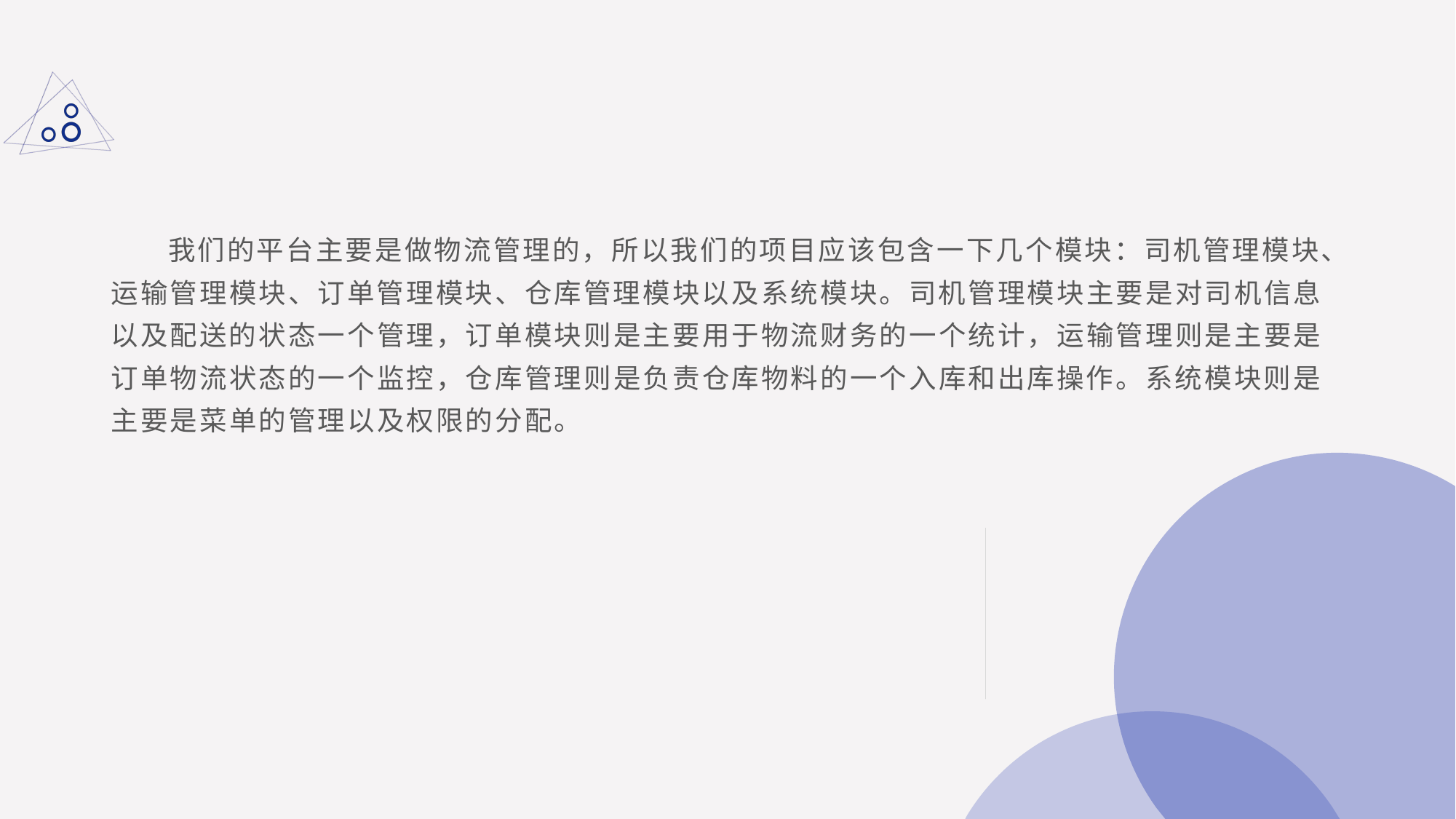

我们的平台主要是做物流管理的，所以我们的项目应该包含一下几个模块：司机管理模块、运输管理模块、订单管理模块、仓库管理模块以及系统模块。司机管理模块主要是对司机信息以及配送的状态一个管理，订单模块则是主要用于物流财务的一个统计，运输管理则是主要是订单物流状态的一个监控，仓库管理则是负责仓库物料的一个入库和出库操作。系统模块则是主要是菜单的管理以及权限的分配。